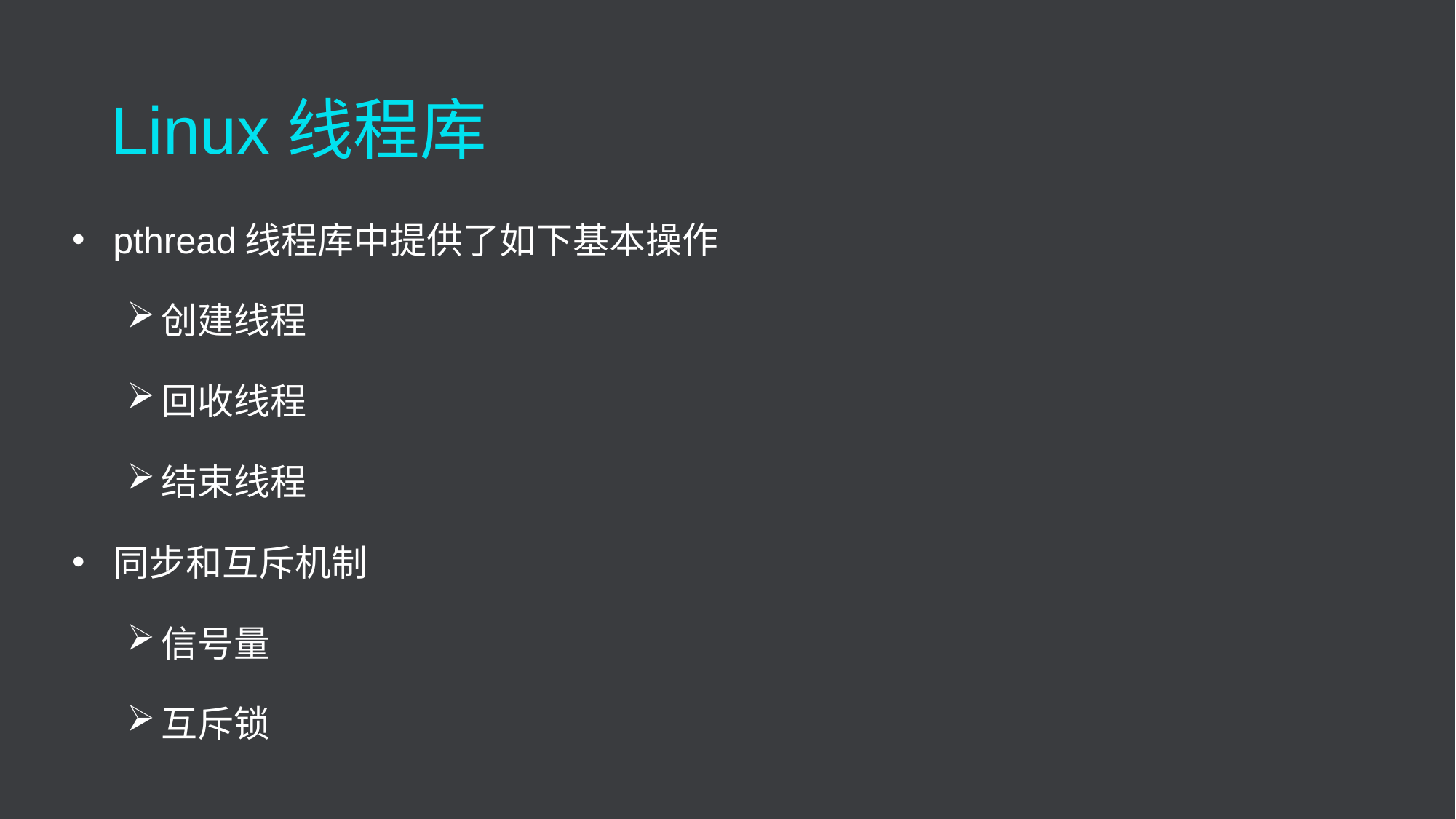

Linux线程库
pthread线程库中提供了如下基本操作
创建线程
回收线程
结束线程
同步和互斥机制
信号量
互斥锁
www.embedu.org